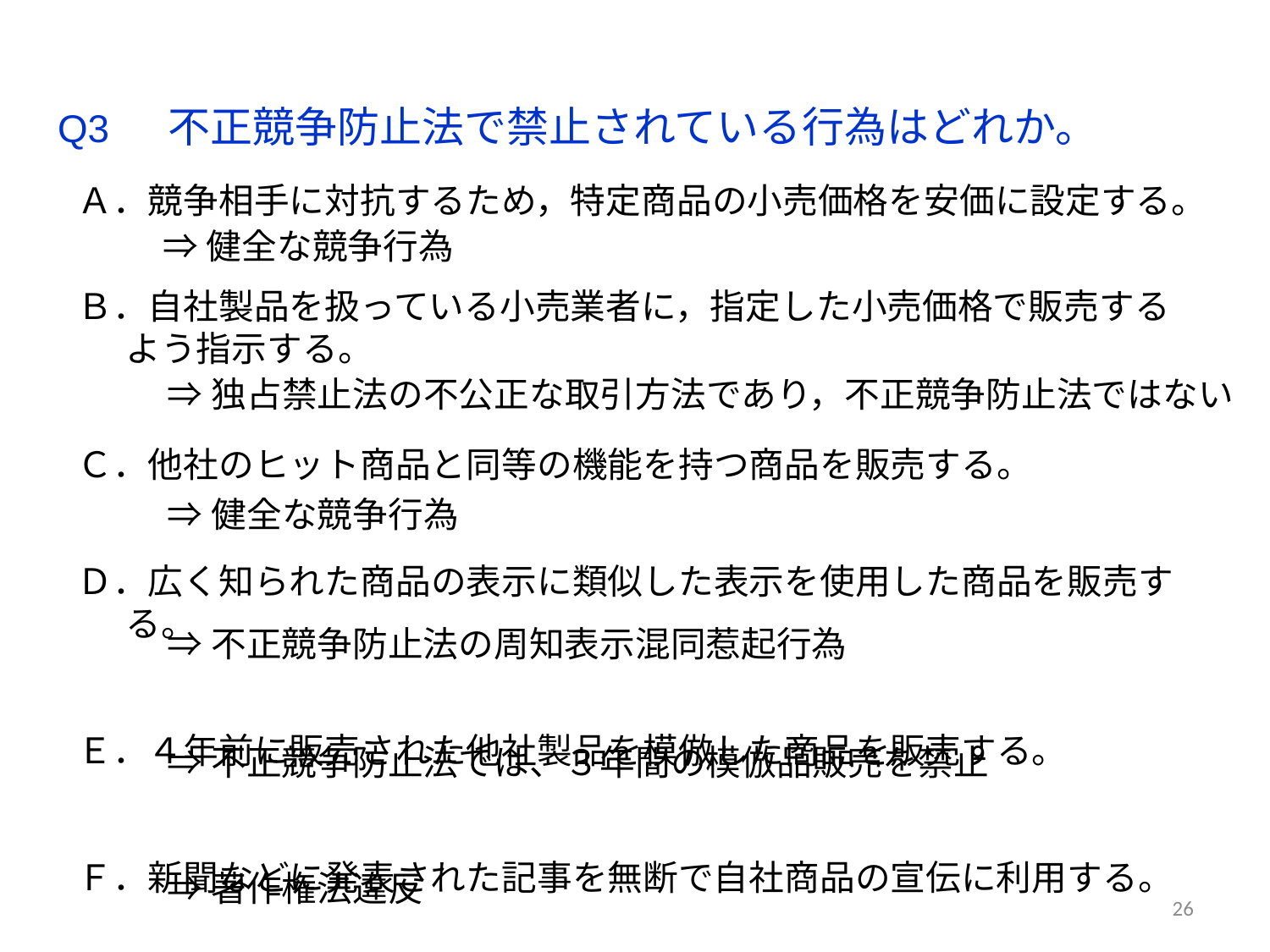

Q3 　不正競争防止法で禁止されている行為はどれか。
Ａ．競争相手に対抗するため，特定商品の小売価格を安価に設定する。

Ｂ．自社製品を扱っている小売業者に，指定した小売価格で販売するよう指示する。

Ｃ．他社のヒット商品と同等の機能を持つ商品を販売する。

Ｄ．広く知られた商品の表示に類似した表示を使用した商品を販売する。

Ｅ．４年前に販売された他社製品を模倣した商品を販売する。

Ｆ．新聞などに発表された記事を無断で自社商品の宣伝に利用する。
⇒健全な競争行為
⇒独占禁止法の不公正な取引方法であり，不正競争防止法ではない
⇒健全な競争行為
⇒不正競争防止法の周知表示混同惹起行為
⇒不正競争防止法では、３年間の模倣品販売を禁止
⇒著作権法違反
26